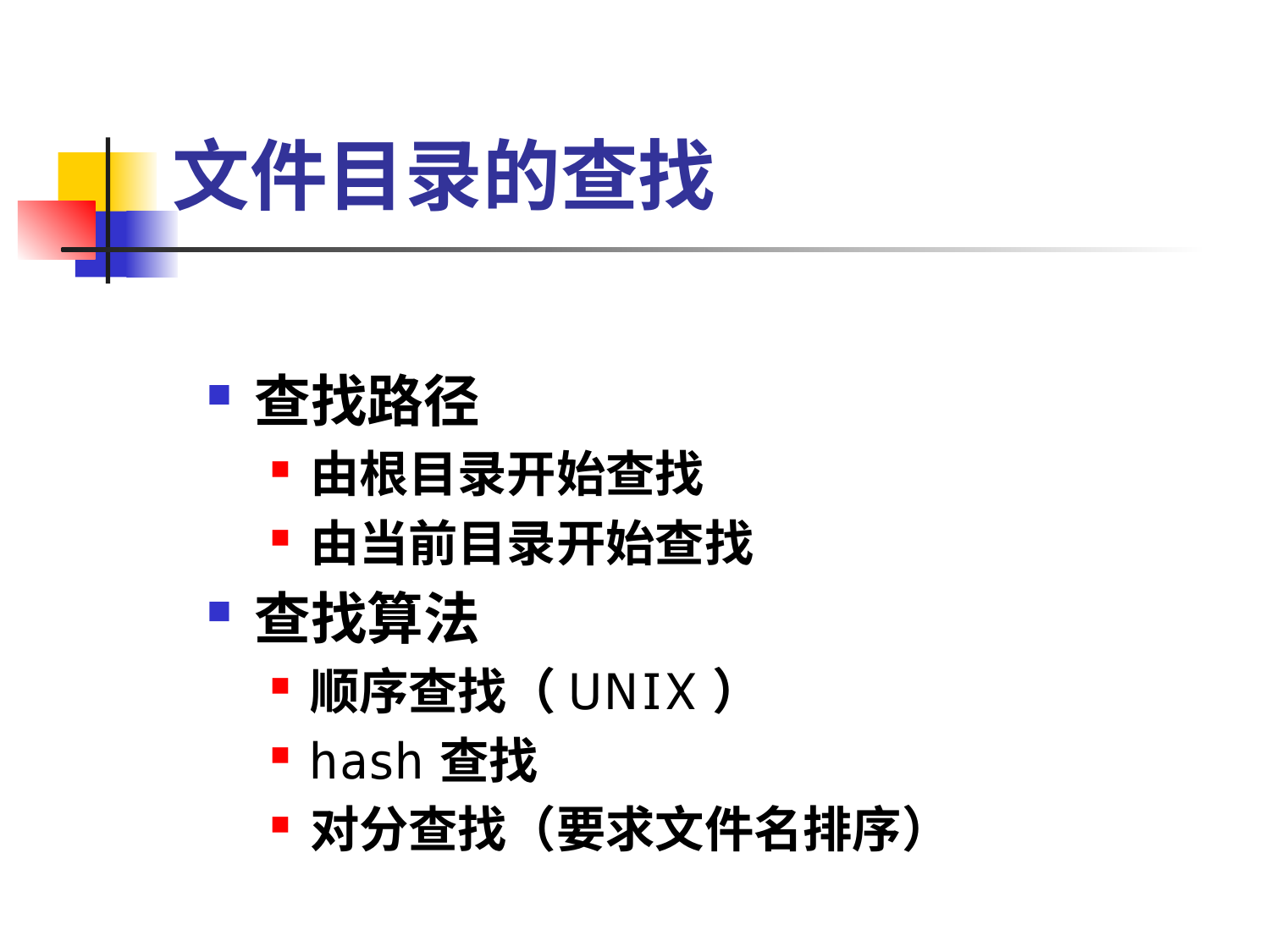

# 文件目录的查找

查找路径
由根目录开始查找
由当前目录开始查找
查找算法
顺序查找（UNIX）
hash查找
对分查找（要求文件名排序）